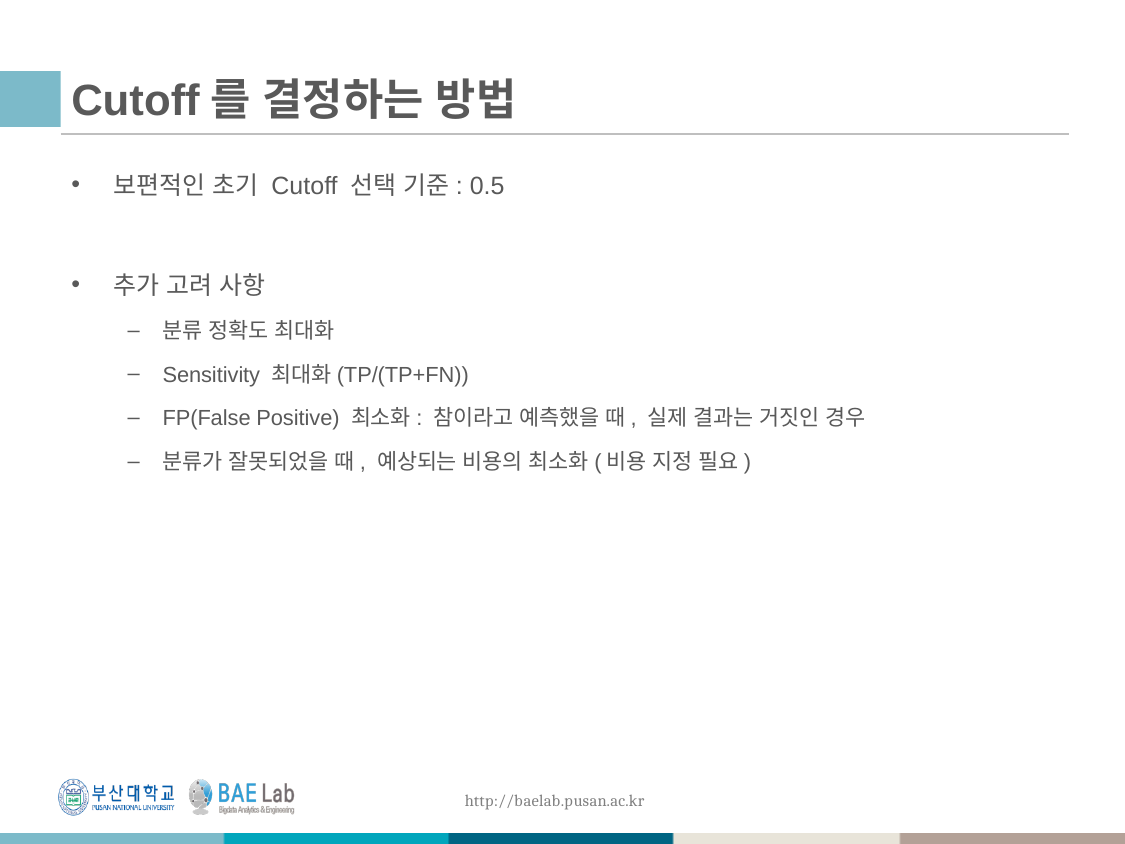

# Cutoff를 결정하는 방법
보편적인 초기 Cutoff 선택 기준: 0.5

추가 고려 사항
분류 정확도 최대화
Sensitivity 최대화(TP/(TP+FN))
FP(False Positive) 최소화: 참이라고 예측했을 때, 실제 결과는 거짓인 경우
분류가 잘못되었을 때, 예상되는 비용의 최소화(비용 지정 필요)